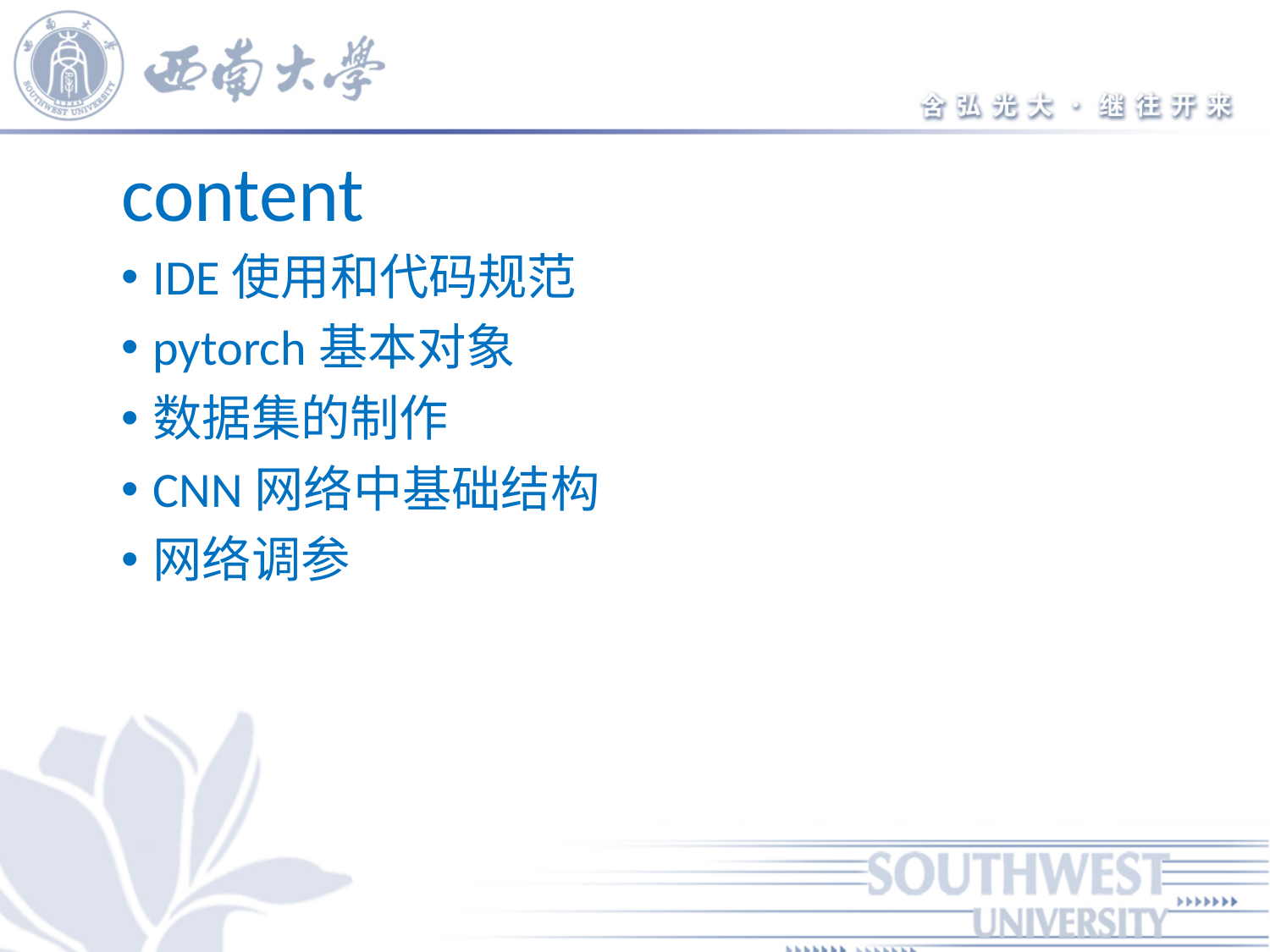

# content
IDE使用和代码规范
pytorch基本对象
数据集的制作
CNN网络中基础结构
网络调参